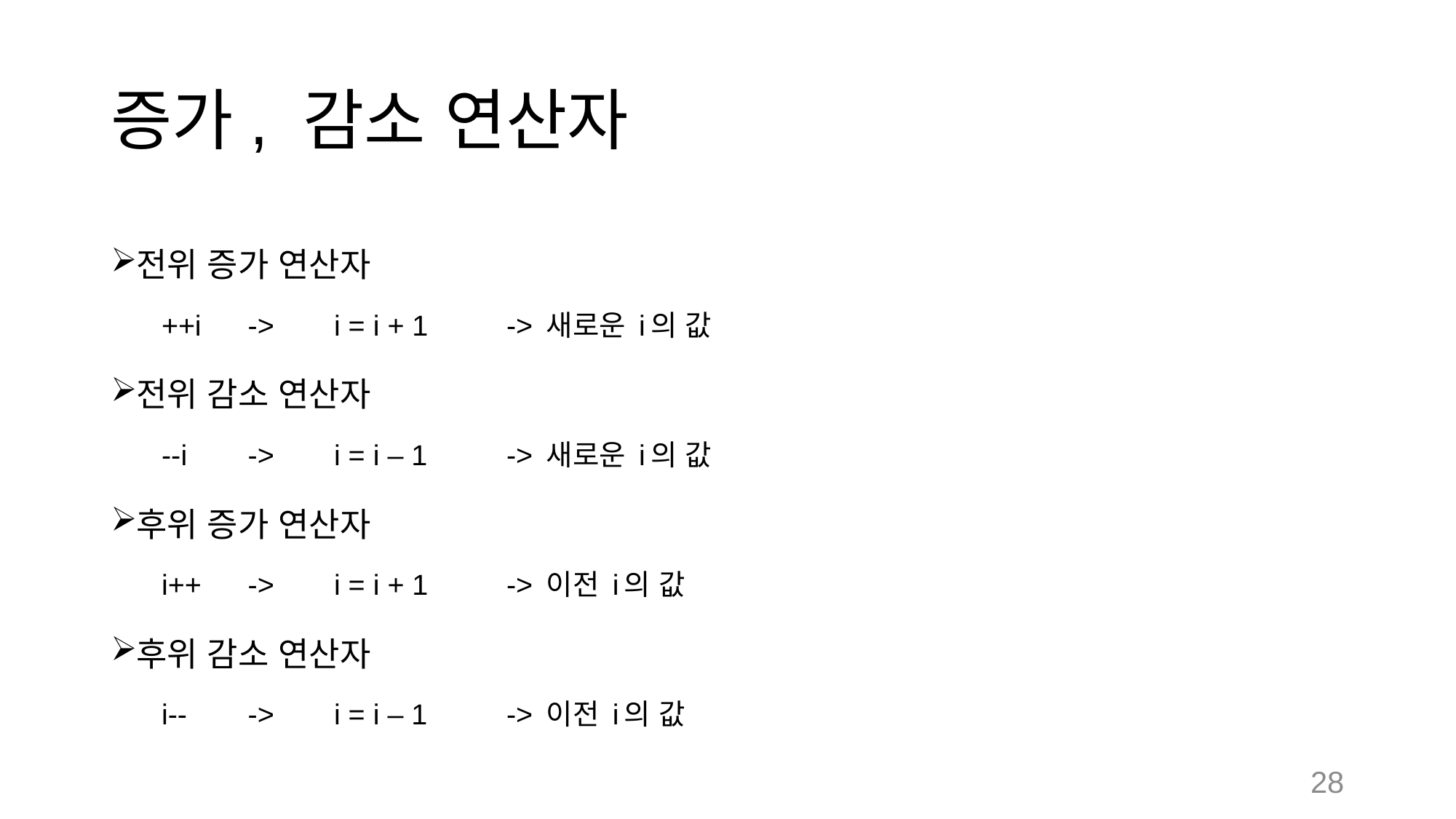

# 증가, 감소 연산자
전위 증가 연산자
++i		->	i = i + 1		-> 새로운 i의 값
전위 감소 연산자
--i		->	i = i – 1		-> 새로운 i의 값
후위 증가 연산자
i++		->	i = i + 1		-> 이전 i의 값
후위 감소 연산자
i--		->	i = i – 1		-> 이전 i의 값
28